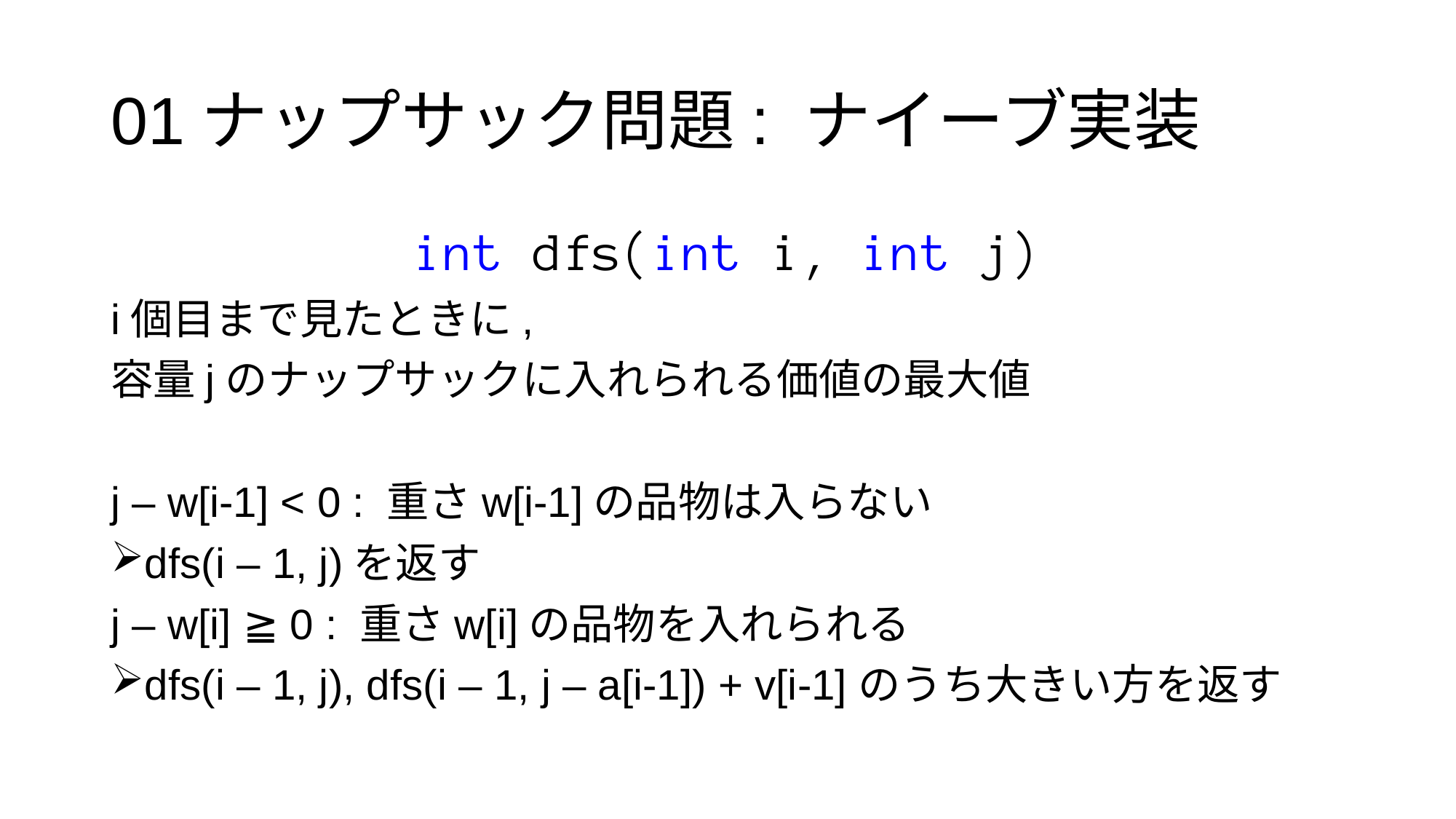

# 01ナップサック問題: ナイーブ実装
int dfs(int i, int j)
i個目まで見たときに,
容量jのナップサックに入れられる価値の最大値

j – w[i-1] < 0 : 重さw[i-1]の品物は入らない
dfs(i – 1, j)を返す
j – w[i] ≧ 0 : 重さw[i]の品物を入れられる
dfs(i – 1, j), dfs(i – 1, j – a[i-1]) + v[i-1]のうち大きい方を返す